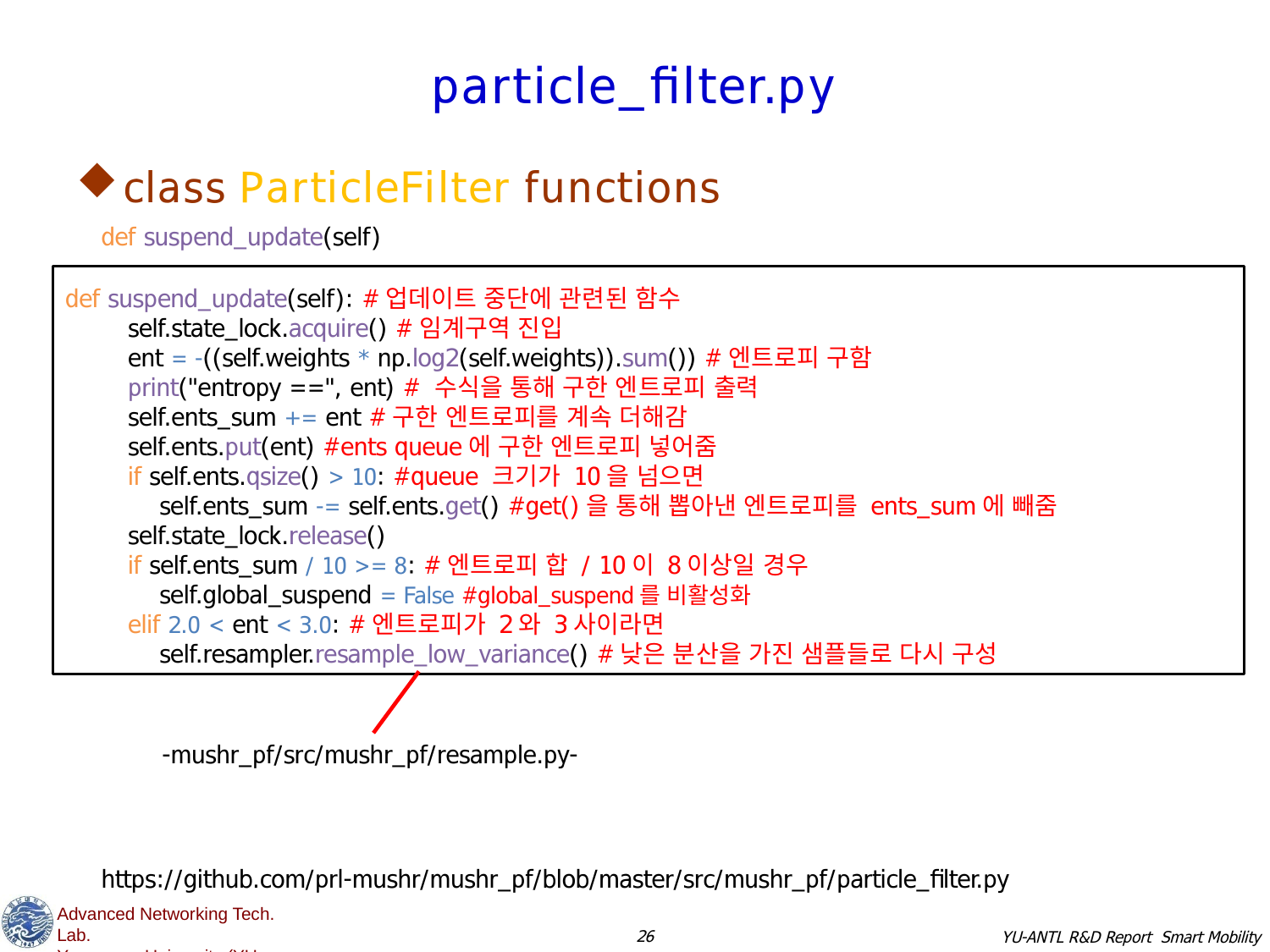

# particle_filter.py
class ParticleFilter functions
def suspend_update(self)

def suspend_update(self): #업데이트 중단에 관련된 함수
        self.state_lock.acquire() #임계구역 진입
        ent = -((self.weights * np.log2(self.weights)).sum()) #엔트로피 구함
        print("entropy ==", ent) # 수식을 통해 구한 엔트로피 출력
        self.ents_sum += ent #구한 엔트로피를 계속 더해감
        self.ents.put(ent) #ents queue에 구한 엔트로피 넣어줌
        if self.ents.qsize() > 10: #queue 크기가 10을 넘으면
            self.ents_sum -= self.ents.get() #get()을 통해 뽑아낸 엔트로피를 ents_sum에 빼줌
        self.state_lock.release()
        if self.ents_sum / 10 >= 8: #엔트로피 합 / 10이 8이상일 경우
            self.global_suspend = False #global_suspend를 비활성화
        elif 2.0 < ent < 3.0: #엔트로피가 2와 3사이라면
            self.resampler.resample_low_variance() #낮은 분산을 가진 샘플들로 다시 구성
-mushr_pf/src/mushr_pf/resample.py-
https://github.com/prl-mushr/mushr_pf/blob/master/src/mushr_pf/particle_filter.py